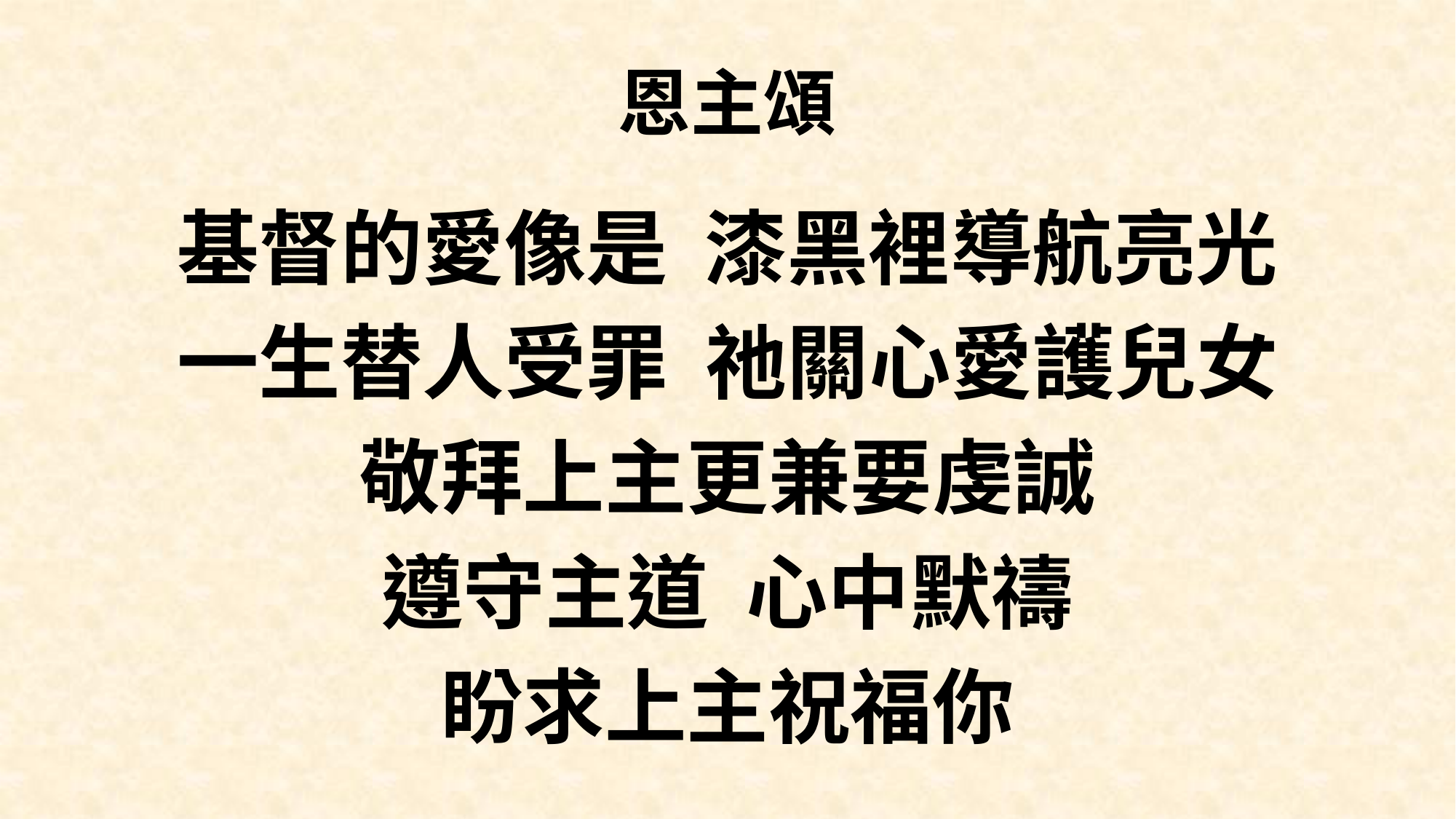

# 恩主頌
基督的愛像是  漆黑裡導航亮光
一生替人受罪  祂關心愛護兒女
敬拜上主更兼要虔誠
遵守主道  心中默禱
盼求上主祝福你